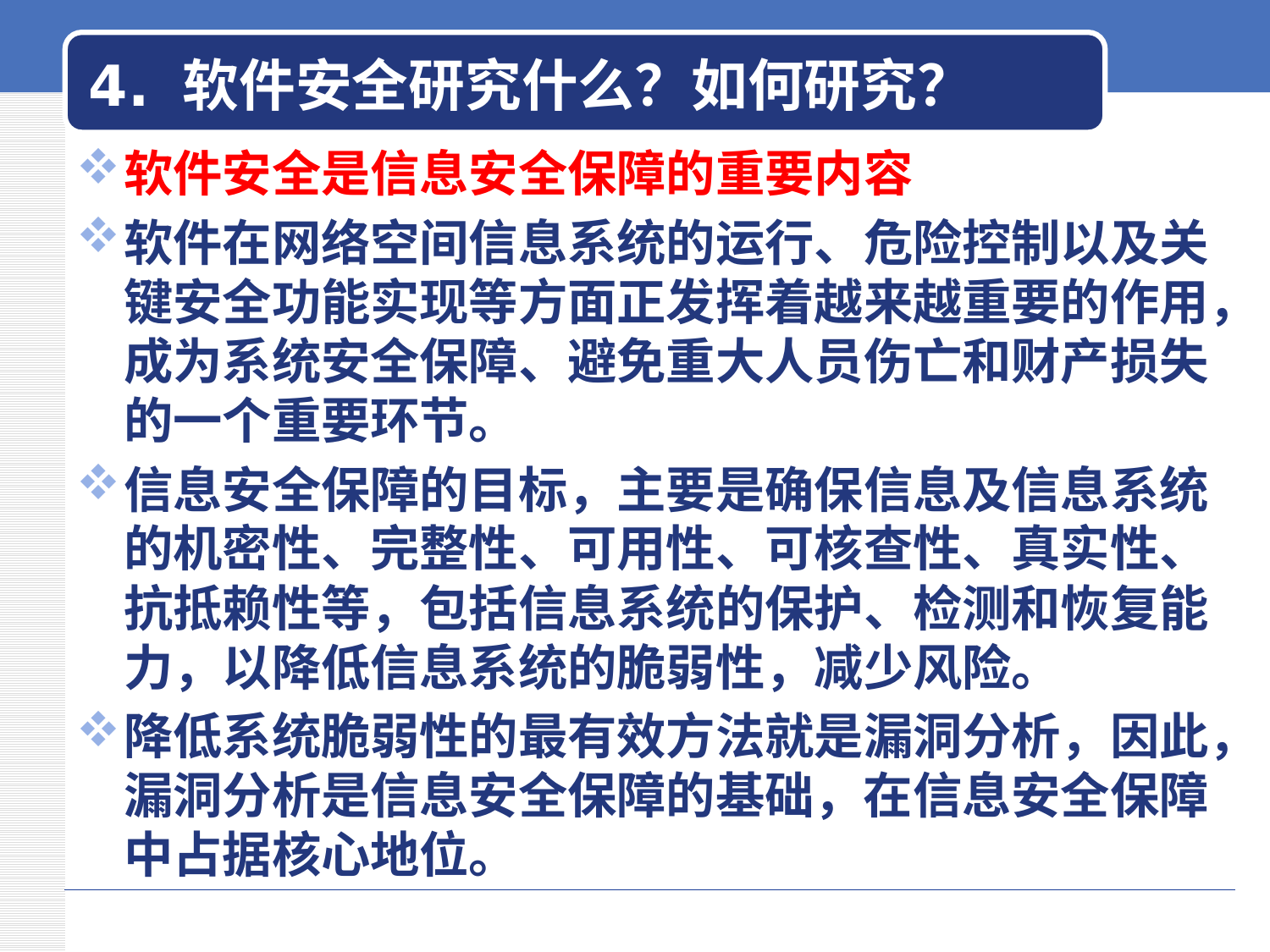

# 4. 软件安全研究什么？如何研究？
软件安全是信息安全保障的重要内容
软件在网络空间信息系统的运行、危险控制以及关键安全功能实现等方面正发挥着越来越重要的作用，成为系统安全保障、避免重大人员伤亡和财产损失的一个重要环节。
信息安全保障的目标，主要是确保信息及信息系统的机密性、完整性、可用性、可核查性、真实性、抗抵赖性等，包括信息系统的保护、检测和恢复能力，以降低信息系统的脆弱性，减少风险。
降低系统脆弱性的最有效方法就是漏洞分析，因此，漏洞分析是信息安全保障的基础，在信息安全保障中占据核心地位。